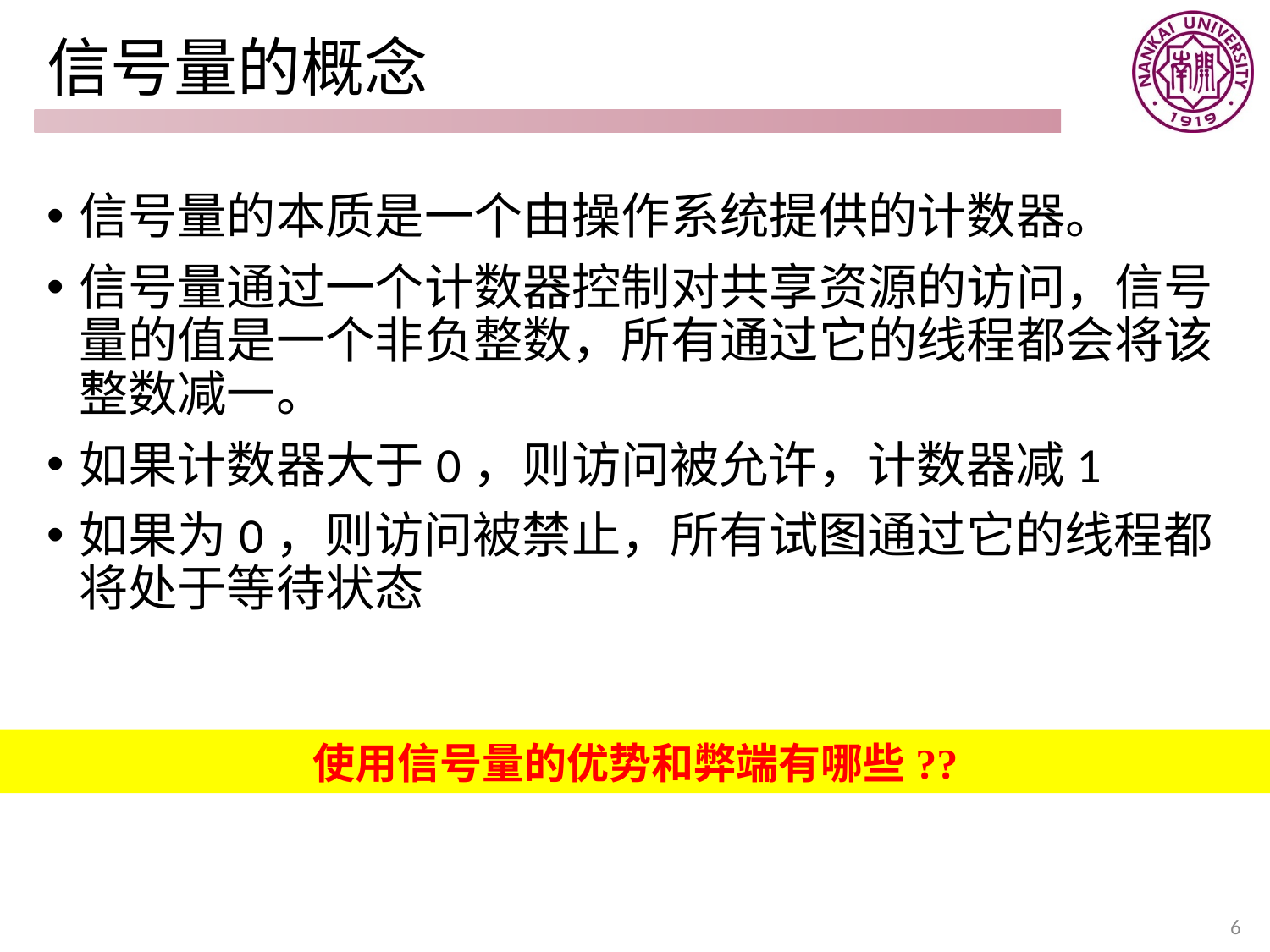

# 信号量的概念
信号量的本质是一个由操作系统提供的计数器。
信号量通过一个计数器控制对共享资源的访问，信号量的值是一个非负整数，所有通过它的线程都会将该整数减一。
如果计数器大于0，则访问被允许，计数器减1
如果为0，则访问被禁止，所有试图通过它的线程都将处于等待状态
使用信号量的优势和弊端有哪些??
6